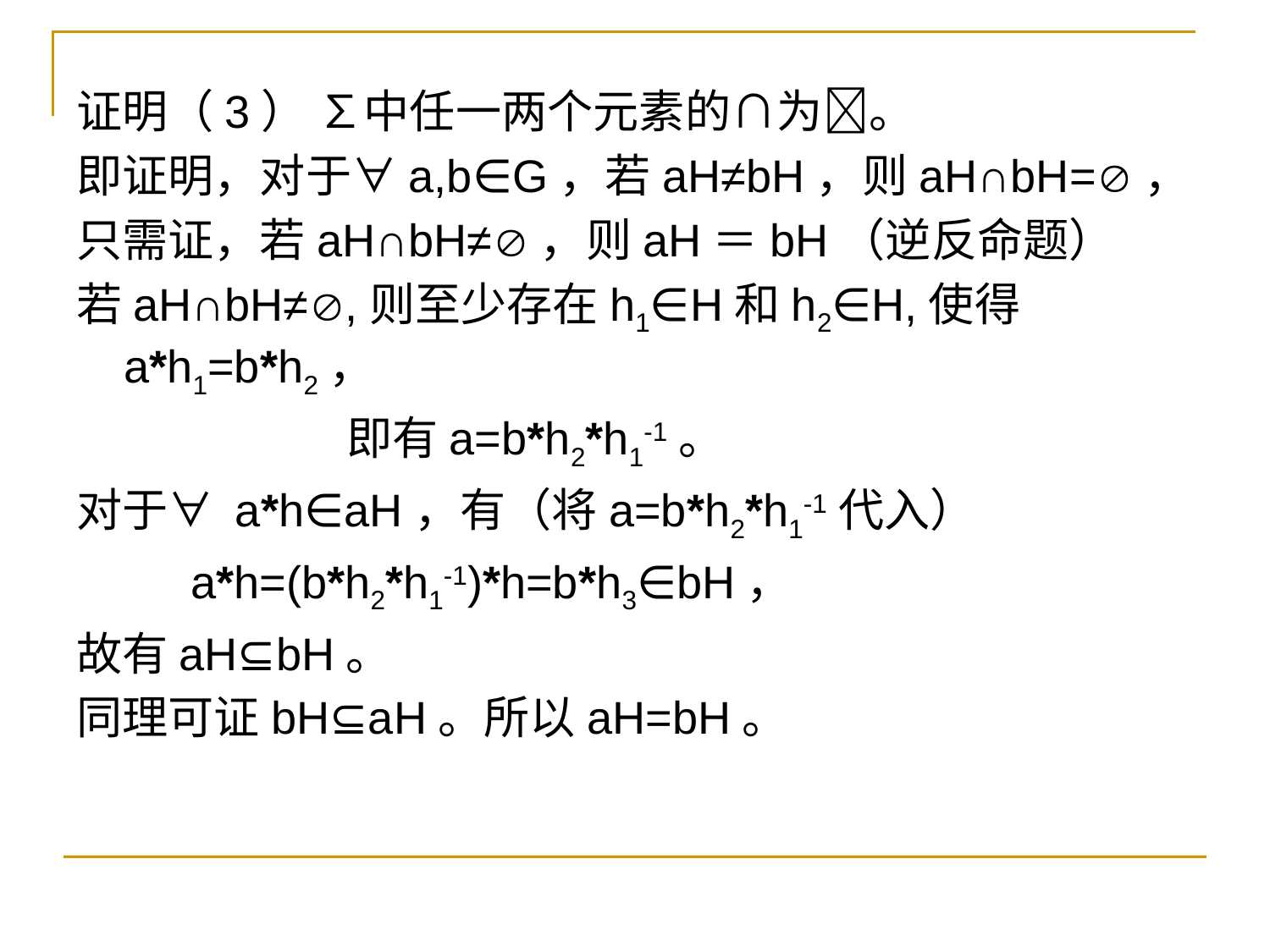

证明（3） ∑中任一两个元素的∩为∅。
即证明，对于∀a,b∈G，若aH≠bH，则aH∩bH=∅，
只需证，若aH∩bH≠∅，则aH＝bH（逆反命题）
若aH∩bH≠∅,则至少存在h1∈H和h2∈H,使得a*h1=b*h2，
                         即有a=b*h2*h1-1。
对于∀ a*h∈aH，有（将a=b*h2*h1-1代入）
         a*h=(b*h2*h1-1)*h=b*h3∈bH，
故有aH⊆bH。
同理可证bH⊆aH。所以aH=bH。